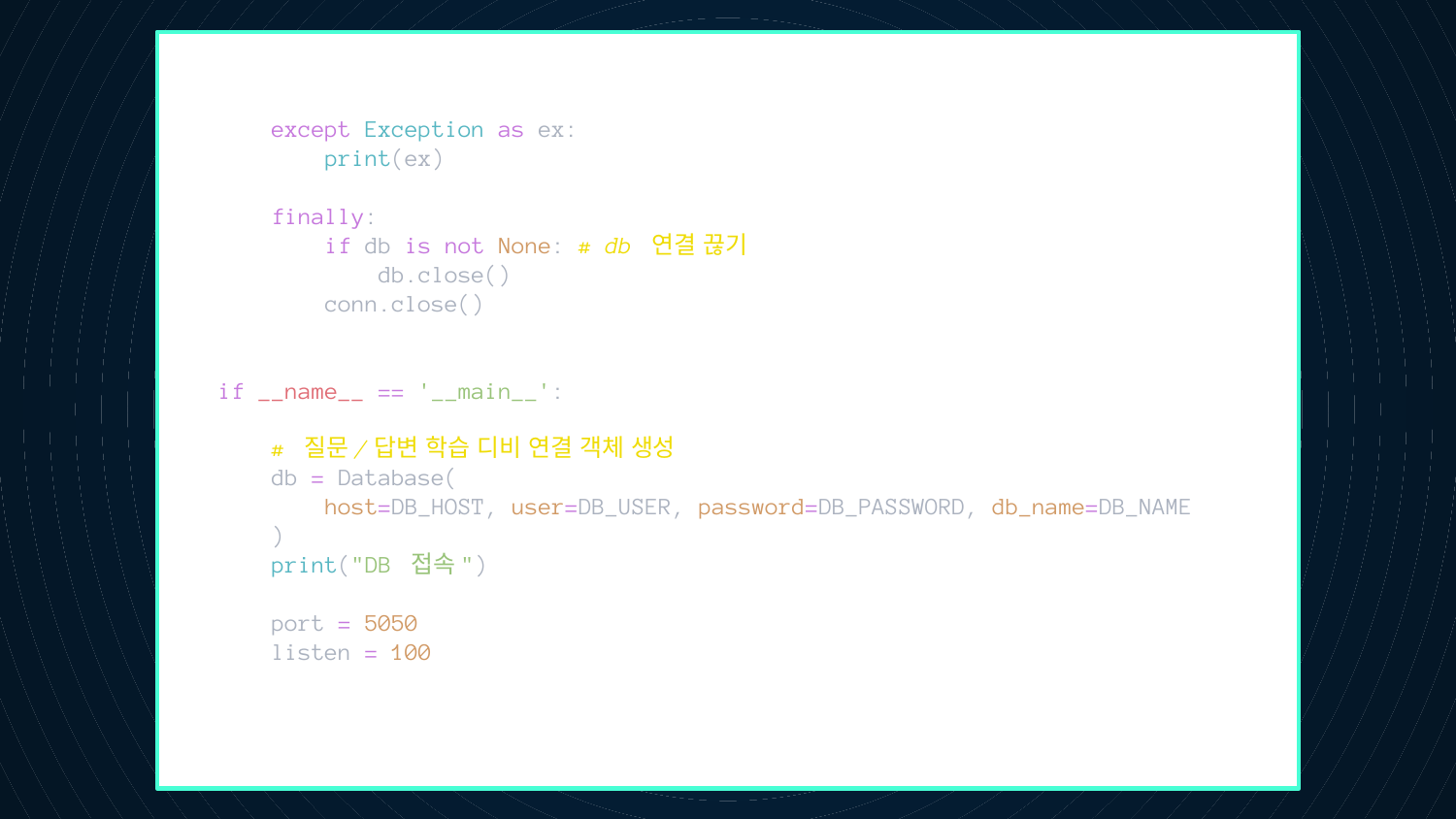

except Exception as ex:
        print(ex)
    finally:
        if db is not None: # db 연결 끊기
            db.close()
        conn.close()
if __name__ == '__main__':
    # 질문/답변 학습 디비 연결 객체 생성
    db = Database(
        host=DB_HOST, user=DB_USER, password=DB_PASSWORD, db_name=DB_NAME
    )
    print("DB 접속")
    port = 5050
    listen = 100